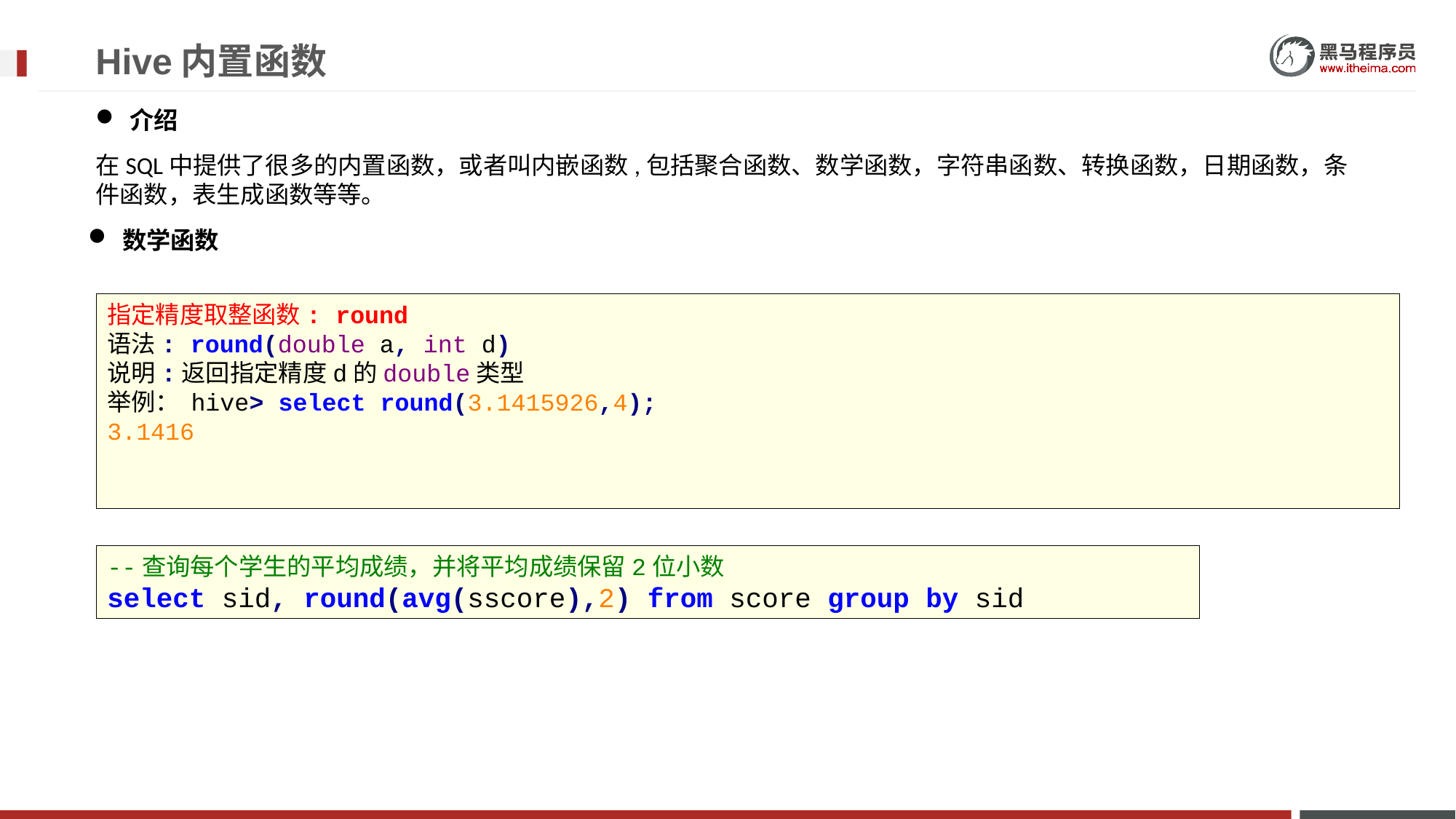

# Hive内置函数
介绍
在SQL中提供了很多的内置函数，或者叫内嵌函数,包括聚合函数、数学函数，字符串函数、转换函数，日期函数，条件函数，表生成函数等等。
数学函数
指定精度取整函数: round
语法: round(double a, int d)
说明:返回指定精度d的double类型
举例： hive> select round(3.1415926,4);
3.1416

--查询每个学生的平均成绩，并将平均成绩保留2位小数
select sid, round(avg(sscore),2) from score group by sid